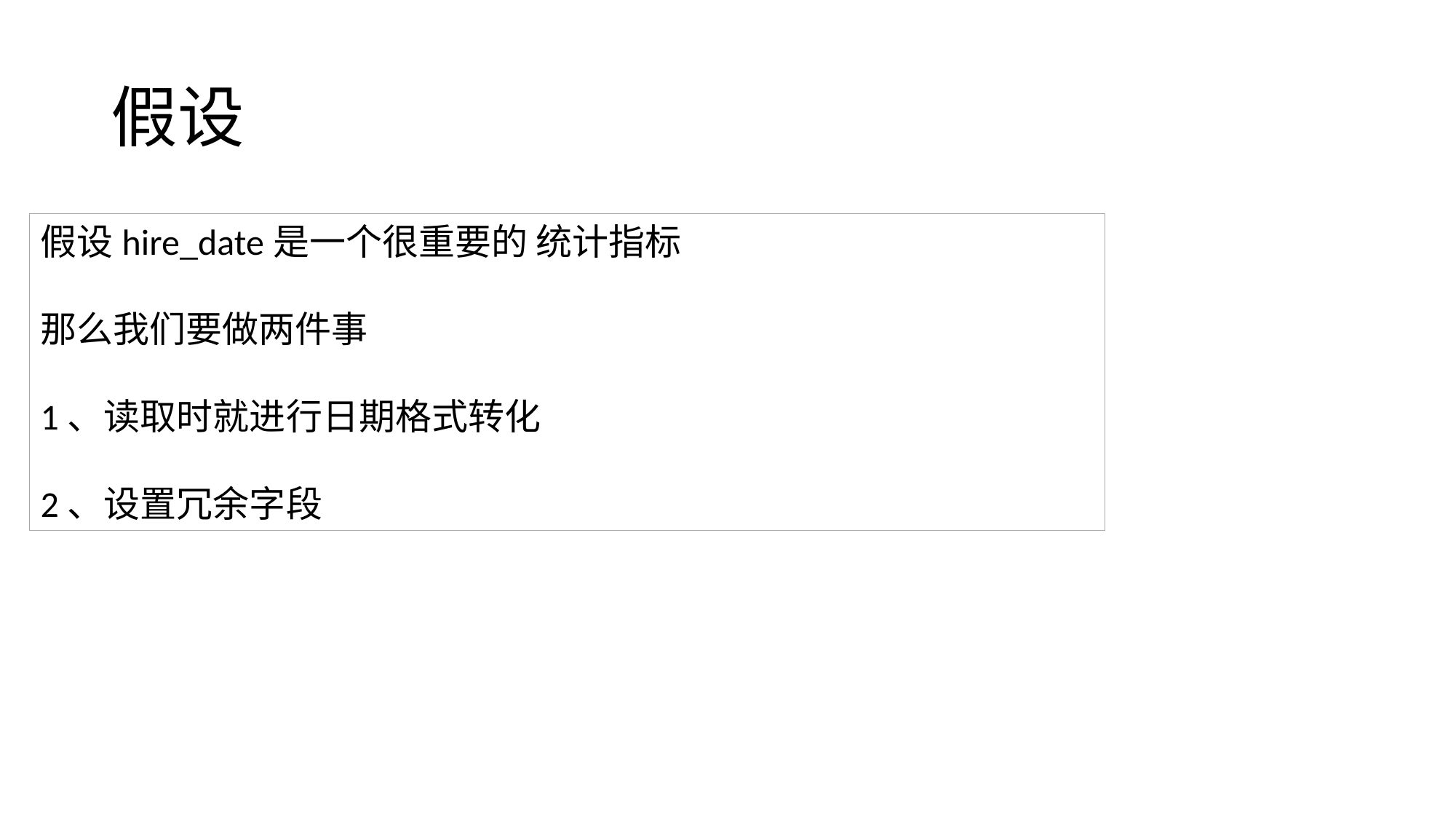

# 假设
假设hire_date是一个很重要的 统计指标

那么我们要做两件事

1、读取时就进行日期格式转化

2、设置冗余字段